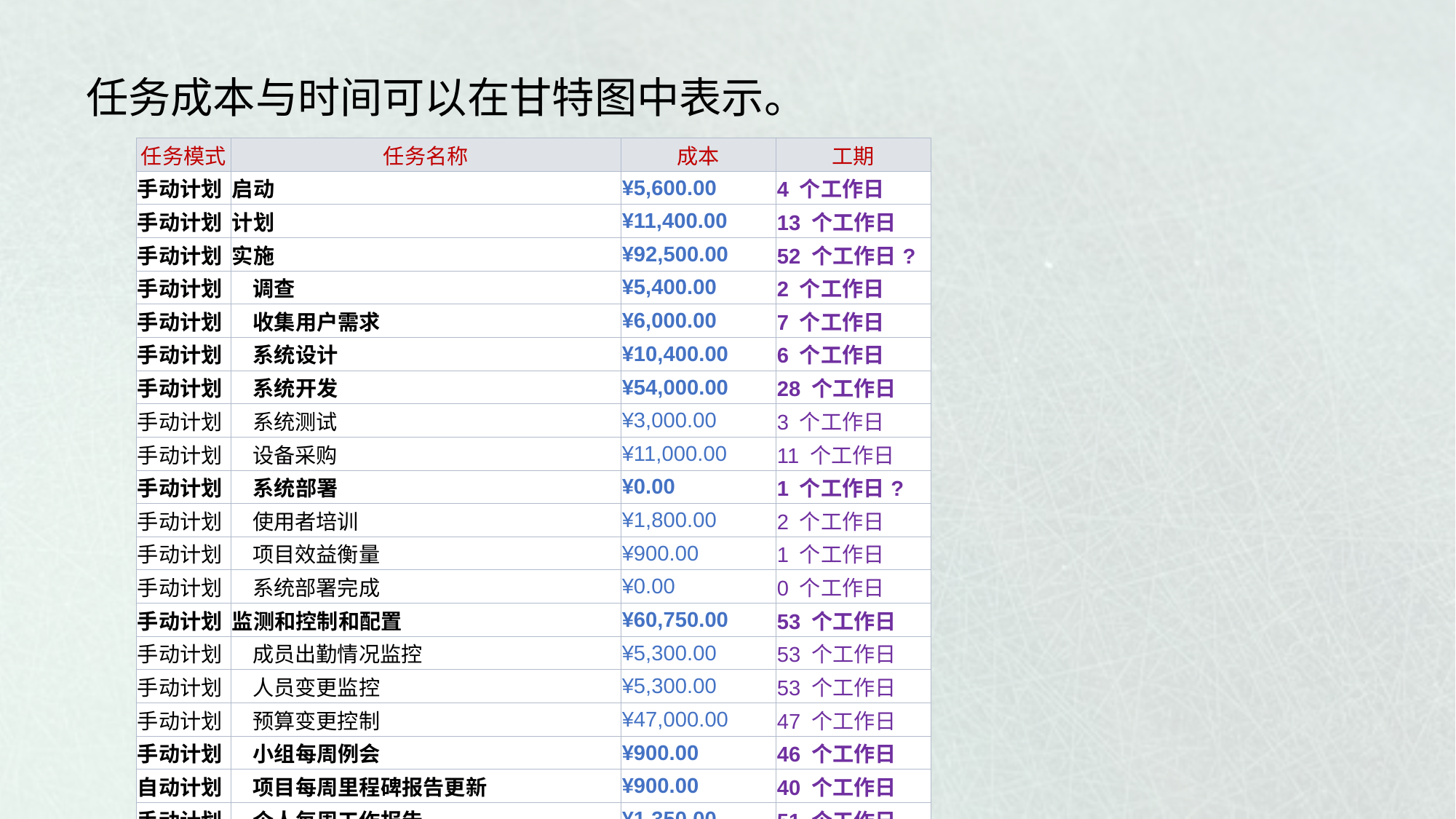

任务成本与时间可以在甘特图中表示。
| 任务模式 | 任务名称 | 成本 | 工期 |
| --- | --- | --- | --- |
| 手动计划 | 启动 | ¥5,600.00 | 4 个工作日 |
| 手动计划 | 计划 | ¥11,400.00 | 13 个工作日 |
| 手动计划 | 实施 | ¥92,500.00 | 52 个工作日? |
| 手动计划 | 调查 | ¥5,400.00 | 2 个工作日 |
| 手动计划 | 收集用户需求 | ¥6,000.00 | 7 个工作日 |
| 手动计划 | 系统设计 | ¥10,400.00 | 6 个工作日 |
| 手动计划 | 系统开发 | ¥54,000.00 | 28 个工作日 |
| 手动计划 | 系统测试 | ¥3,000.00 | 3 个工作日 |
| 手动计划 | 设备采购 | ¥11,000.00 | 11 个工作日 |
| 手动计划 | 系统部署 | ¥0.00 | 1 个工作日? |
| 手动计划 | 使用者培训 | ¥1,800.00 | 2 个工作日 |
| 手动计划 | 项目效益衡量 | ¥900.00 | 1 个工作日 |
| 手动计划 | 系统部署完成 | ¥0.00 | 0 个工作日 |
| 手动计划 | 监测和控制和配置 | ¥60,750.00 | 53 个工作日 |
| 手动计划 | 成员出勤情况监控 | ¥5,300.00 | 53 个工作日 |
| 手动计划 | 人员变更监控 | ¥5,300.00 | 53 个工作日 |
| 手动计划 | 预算变更控制 | ¥47,000.00 | 47 个工作日 |
| 手动计划 | 小组每周例会 | ¥900.00 | 46 个工作日 |
| 自动计划 | 项目每周里程碑报告更新 | ¥900.00 | 40 个工作日 |
| 手动计划 | 个人每周工作报告 | ¥1,350.00 | 51 个工作日 |
| 手动计划 |  | ¥0.00 |  |
| 手动计划 | 结束 | ¥0.00 | 3 个工作日 |